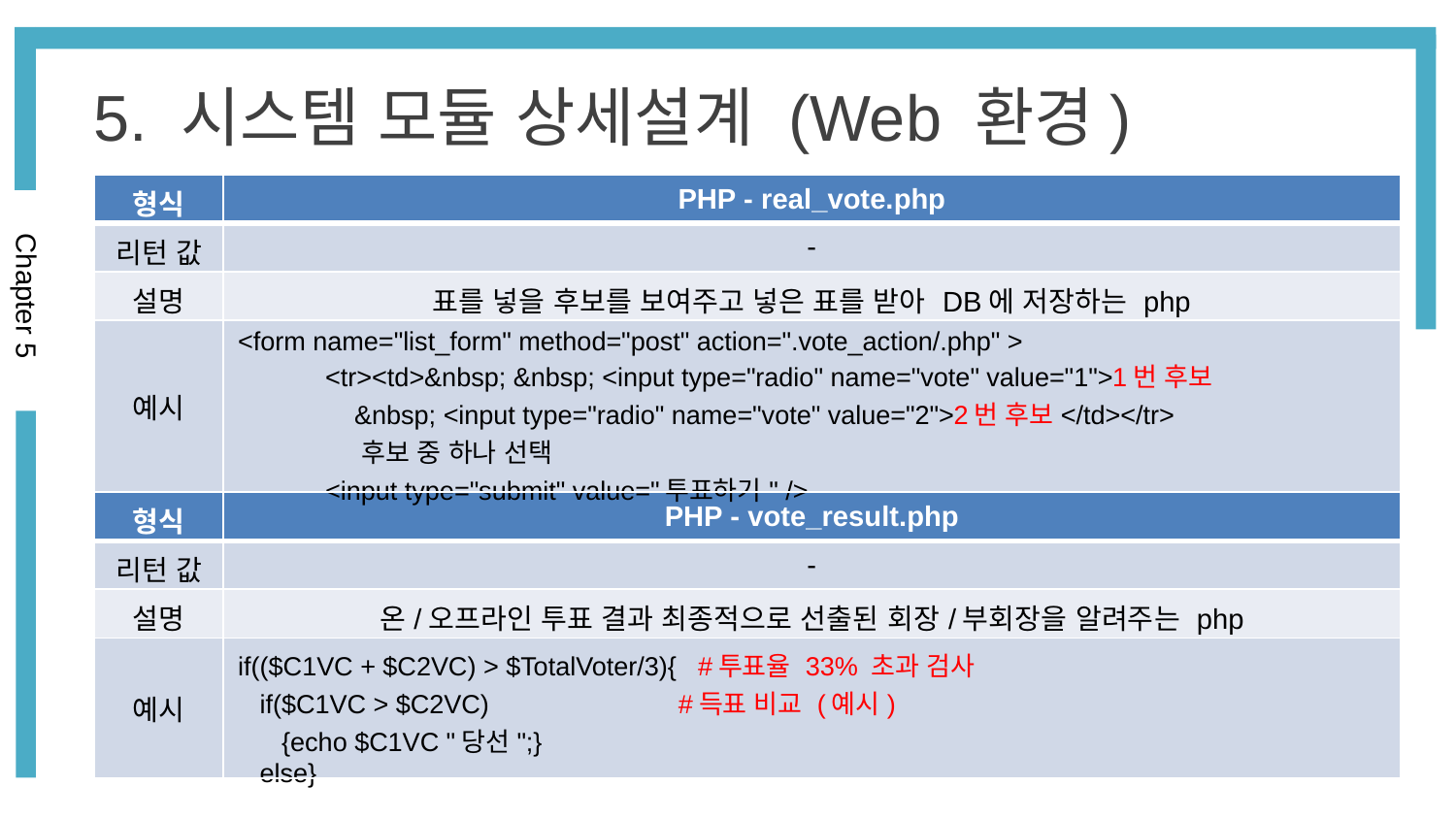

5. 시스템 모듈 상세설계 (Web 환경)

| 형식 | PHP - real\_vote.php |
| --- | --- |
| 리턴 값 | - |
| 설명 | 표를 넣을 후보를 보여주고 넣은 표를 받아 DB에 저장하는 php |
| 예시 | <form name="list\_form" method="post" action=".vote\_action/.php" > <tr><td>&nbsp; &nbsp; <input type="radio" name="vote" value="1">1번 후보 &nbsp; <input type="radio" name="vote" value="2">2번 후보</td></tr> 후보 중 하나 선택 <input type="submit" value="투표하기" /> |
Chapter 5

| 형식 | PHP - vote\_result.php |
| --- | --- |
| 리턴 값 | - |
| 설명 | 온/오프라인 투표 결과 최종적으로 선출된 회장/부회장을 알려주는 php |
| 예시 | if(($C1VC + $C2VC) > $TotalVoter/3){ #투표율 33% 초과 검사 if($C1VC > $C2VC) #득표 비교 (예시) {echo $C1VC "당선";} else} |